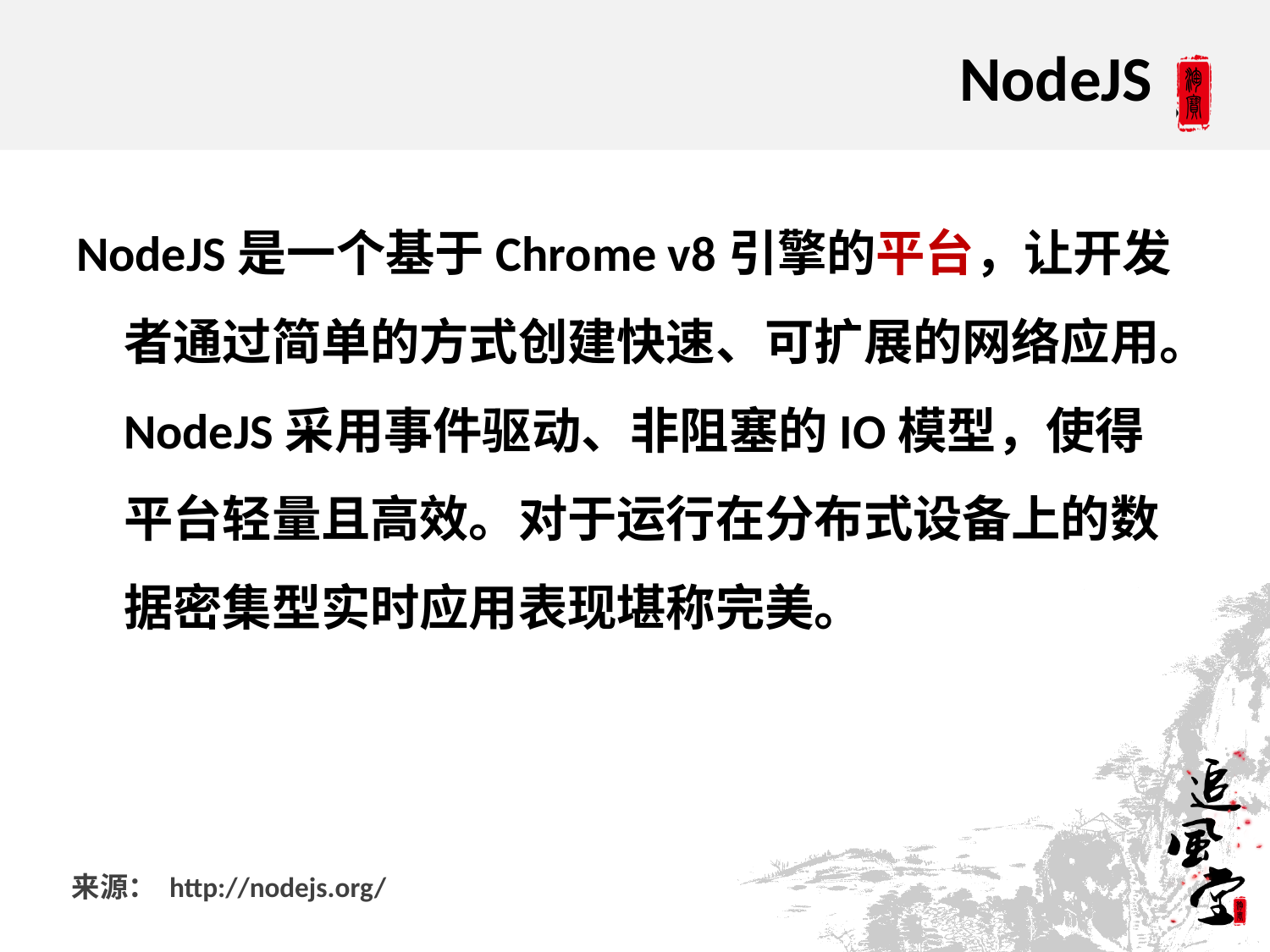

# NodeJS
NodeJS是一个基于Chrome v8引擎的平台，让开发者通过简单的方式创建快速、可扩展的网络应用。NodeJS采用事件驱动、非阻塞的IO模型，使得平台轻量且高效。对于运行在分布式设备上的数据密集型实时应用表现堪称完美。
来源： http://nodejs.org/